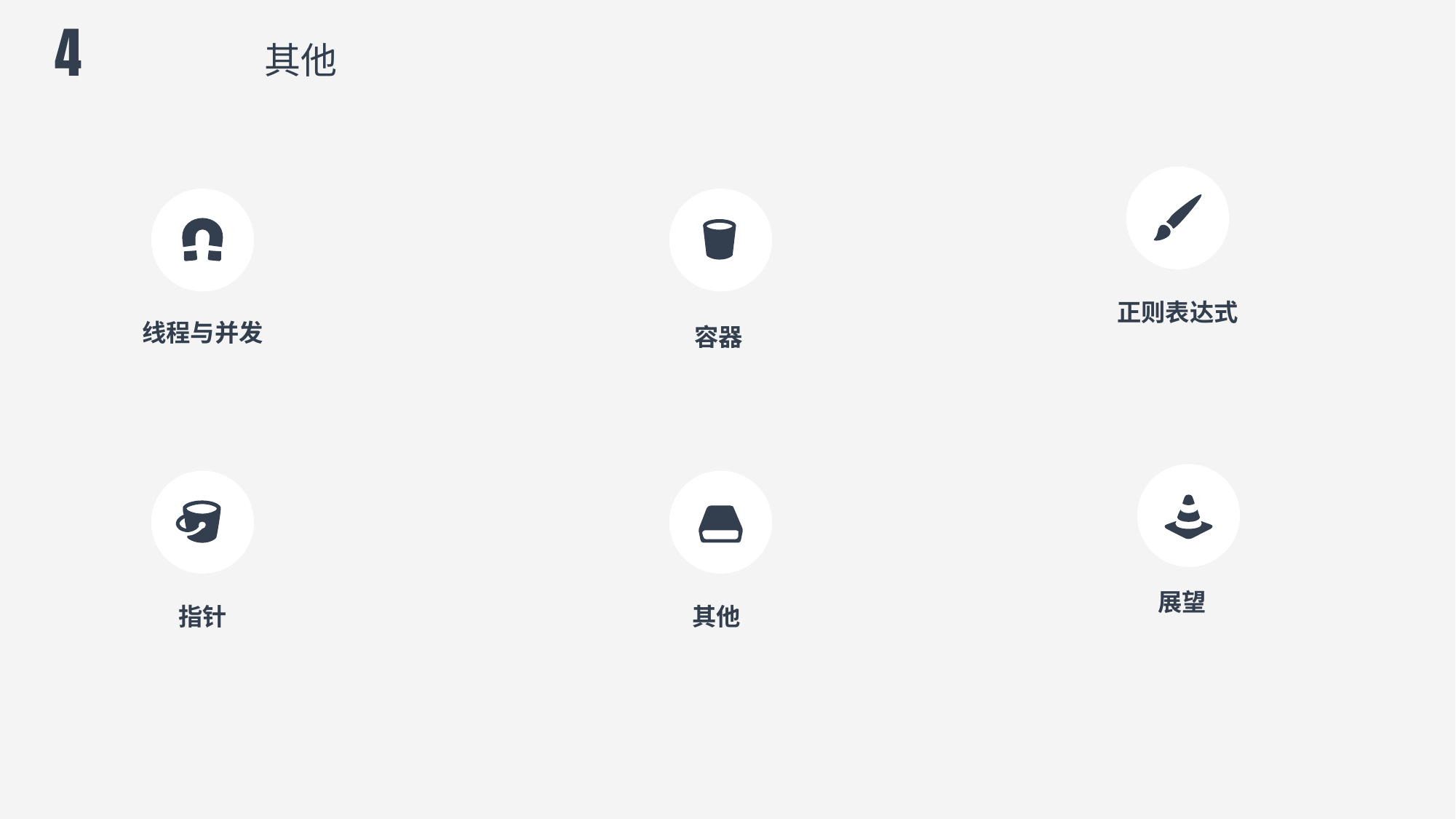

4
其他

正则表达式
线程与并发
容器

展望
指针
其他